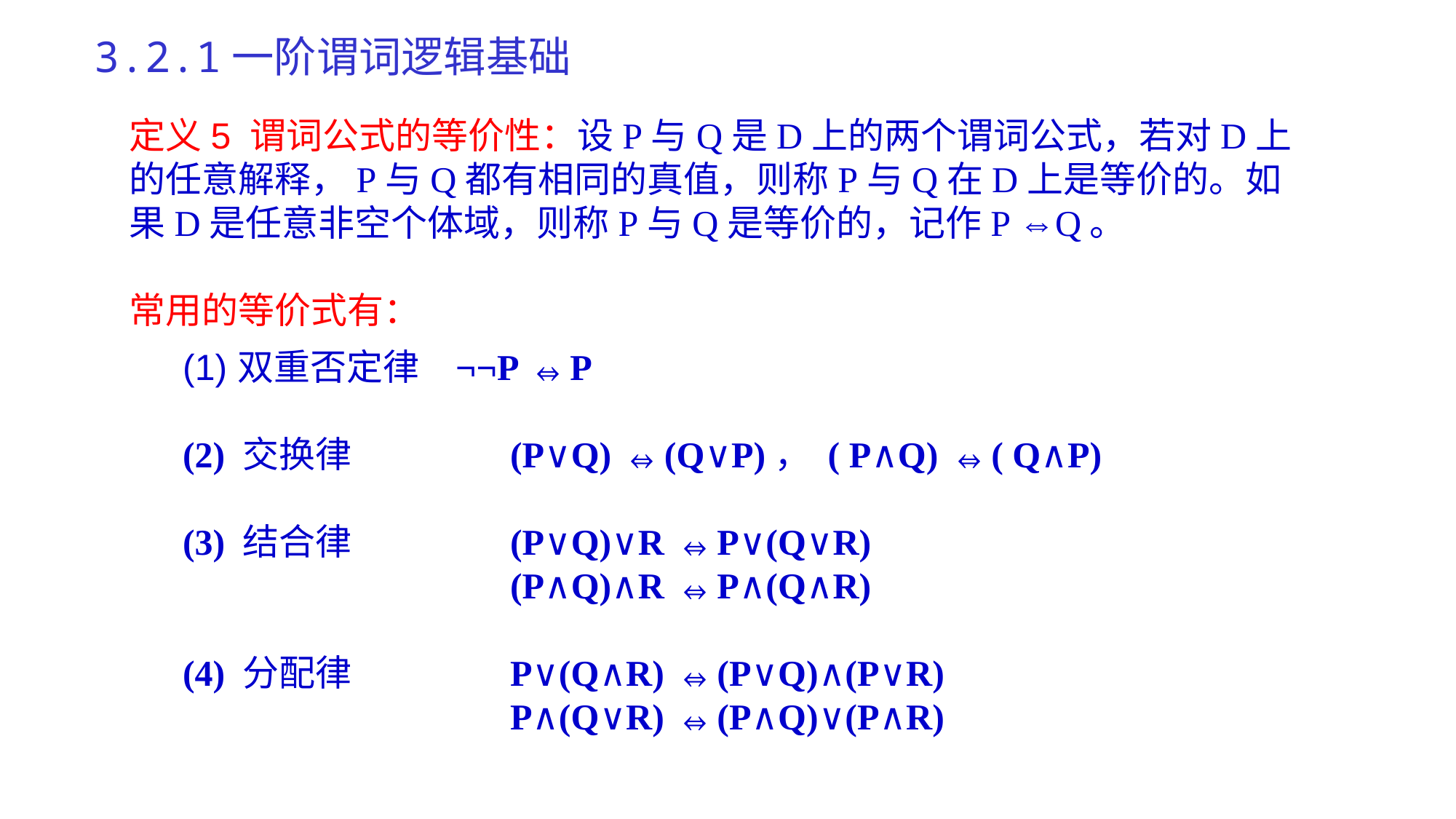

# 3.2.1一阶谓词逻辑基础
定义5 谓词公式的等价性：设P与Q是D上的两个谓词公式，若对D上的任意解释，P与Q都有相同的真值，则称P与Q在D上是等价的。如果D是任意非空个体域，则称P与Q是等价的，记作P ⇔Q。

常用的等价式有：
双重否定律	¬¬P ⇔P

(2) 交换律		(P∨Q) ⇔(Q∨P)， ( P∧Q) ⇔( Q∧P)

(3) 结合律		(P∨Q)∨R ⇔P∨(Q∨R)
			(P∧Q)∧R ⇔P∧(Q∧R)

(4) 分配律		P∨(Q∧R) ⇔(P∨Q)∧(P∨R)
			P∧(Q∨R) ⇔(P∧Q)∨(P∧R)
22